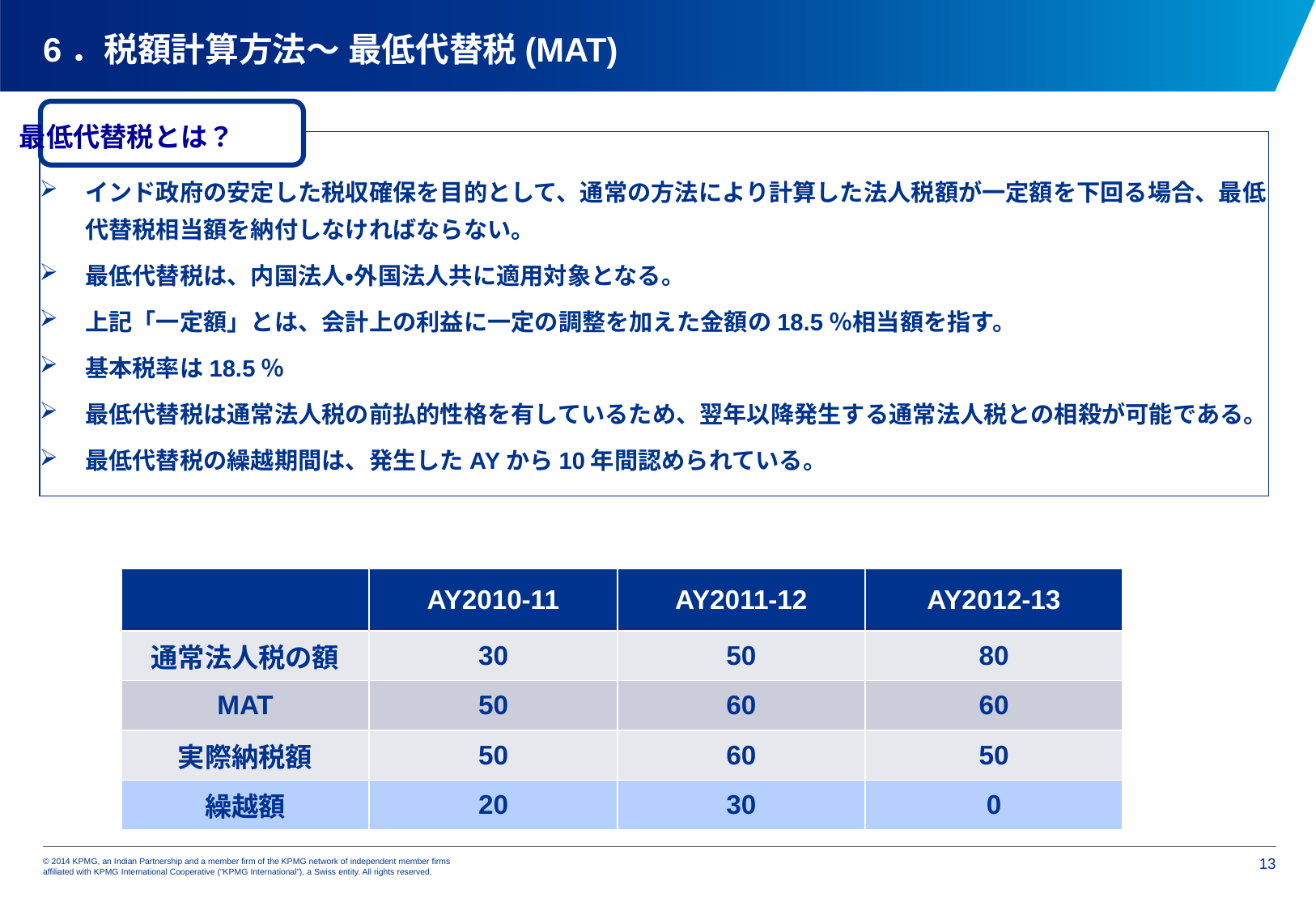

# 6．税額計算方法～ 最低代替税(MAT)

最低代替税とは？

インド政府の安定した税収確保を目的として、通常の方法により計算した法人税額が一定額を下回る場合、最低代替税相当額を納付しなければならない。
最低代替税は、内国法人・外国法人共に適用対象となる。
上記「一定額」とは、会計上の利益に一定の調整を加えた金額の18.5％相当額を指す。
基本税率は18.5％
最低代替税は通常法人税の前払的性格を有しているため、翌年以降発生する通常法人税との相殺が可能である。
最低代替税の繰越期間は、発生したAYから10年間認められている。

|  | AY2010-11 | AY2011-12 | AY2012-13 |
| --- | --- | --- | --- |
| 通常法人税の額 | 30 | 50 | 80 |
| MAT | 50 | 60 | 60 |
| 実際納税額 | 50 | 60 | 50 |
| 繰越額 | 20 | 30 | 0 |
13